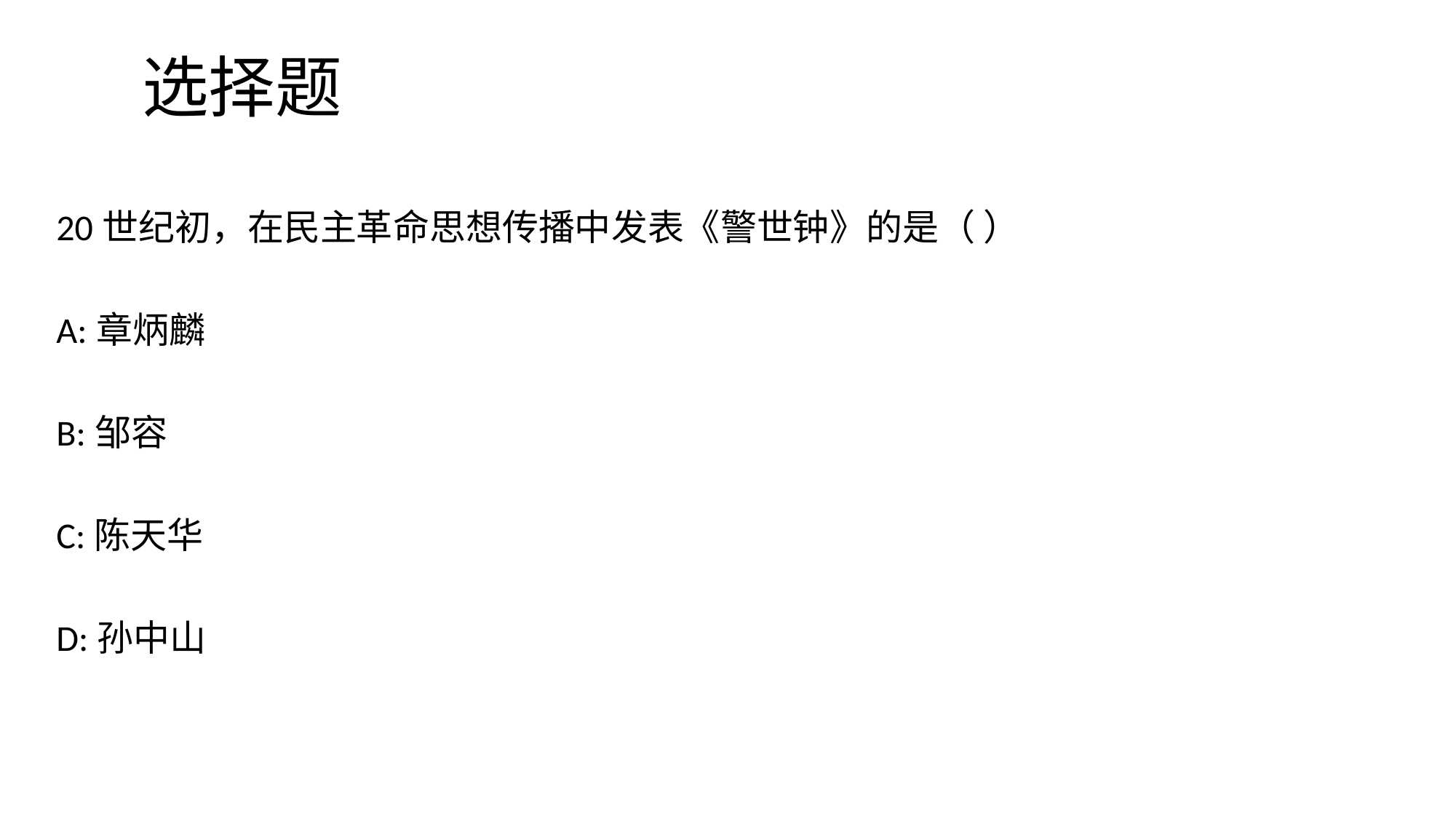

# 选择题
20世纪初，在民主革命思想传播中发表《警世钟》的是（ ）
A:章炳麟
B:邹容
C:陈天华
D:孙中山